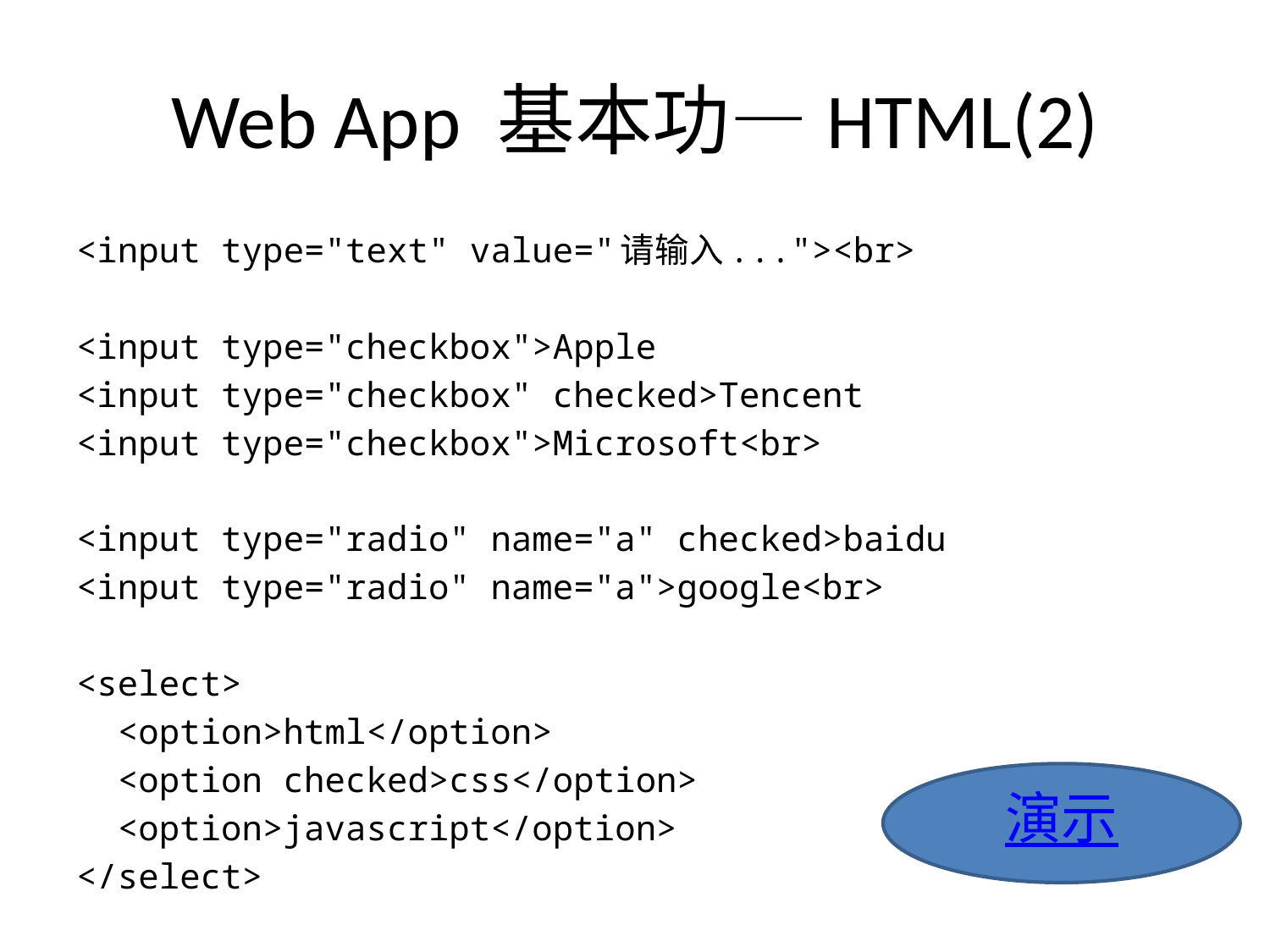

# Web App 基本功—HTML(2)
<input type="text" value="请输入..."><br>

<input type="checkbox">Apple
<input type="checkbox" checked>Tencent
<input type="checkbox">Microsoft<br>

<input type="radio" name="a" checked>baidu
<input type="radio" name="a">google<br>

<select>
	<option>html</option>
	<option checked>css</option>
	<option>javascript</option>
</select>
演示